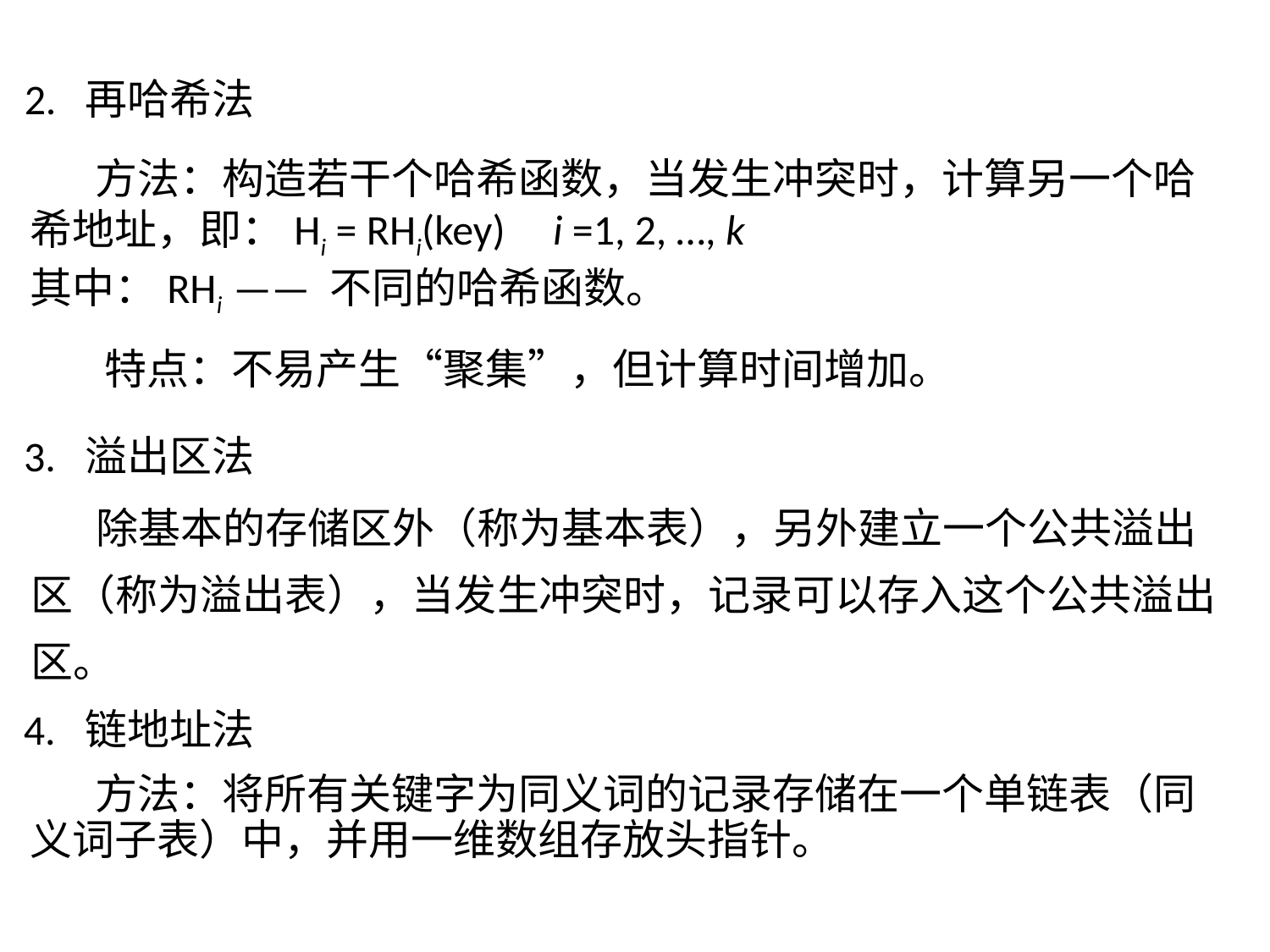

2.  再哈希法
        方法：构造若干个哈希函数，当发生冲突时，计算另一个哈
希地址，即：Hi = RHi(key)     i =1, 2, …, k
其中：RHi  —— 不同的哈希函数。
        特点：不易产生“聚集”，但计算时间增加。
3.  溢出区法
        除基本的存储区外（称为基本表），另外建立一个公共溢出
区（称为溢出表），当发生冲突时，记录可以存入这个公共溢出
区。
4.  链地址法
        方法：将所有关键字为同义词的记录存储在一个单链表（同
义词子表）中，并用一维数组存放头指针。